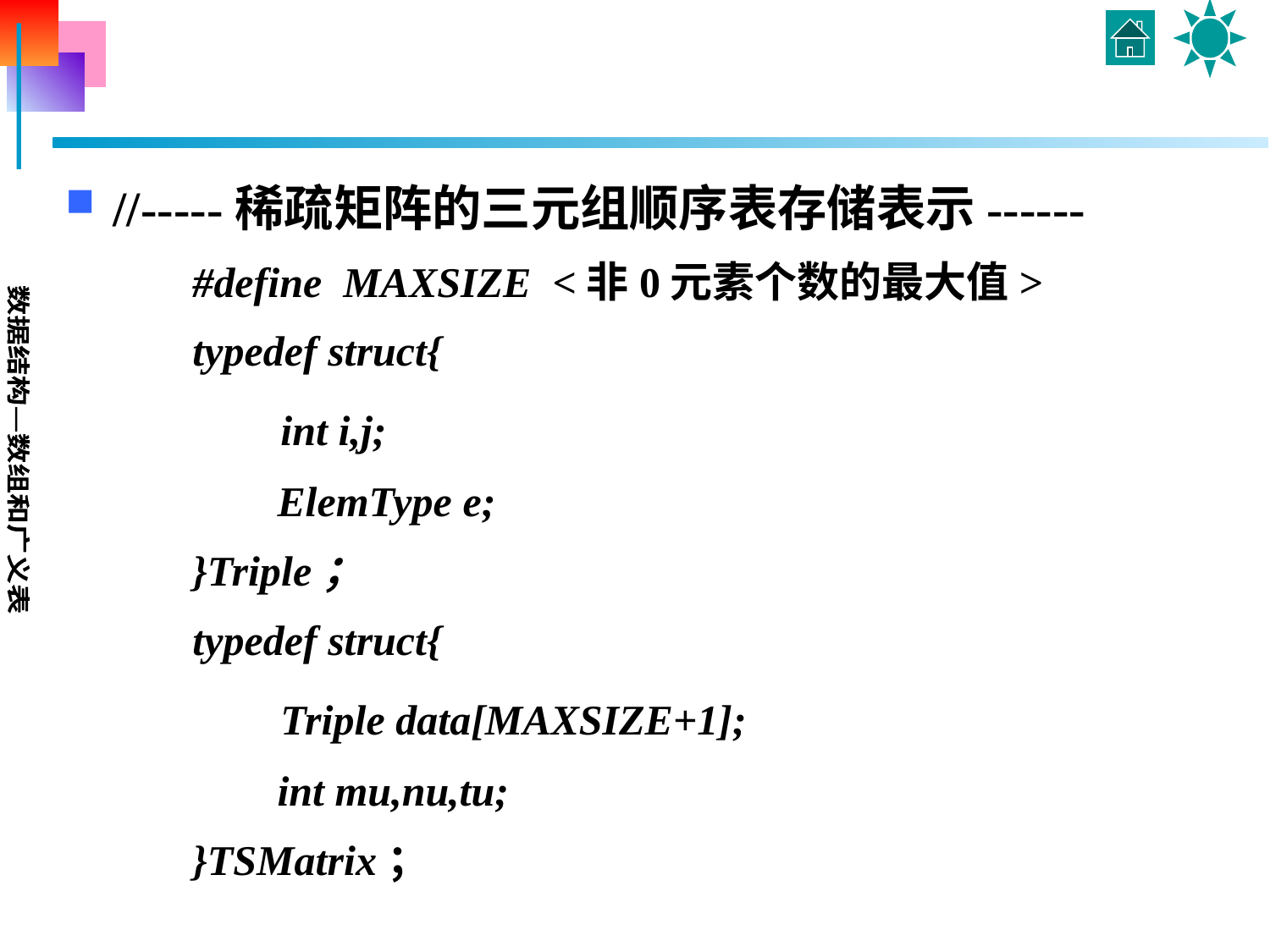

#
//-----稀疏矩阵的三元组顺序表存储表示------
#define  MAXSIZE  <非0元素个数的最大值>
typedef struct{
  int i,j;
  ElemType e;
}Triple；
typedef struct{
  Triple data[MAXSIZE+1];
  int mu,nu,tu;
}TSMatrix；
44